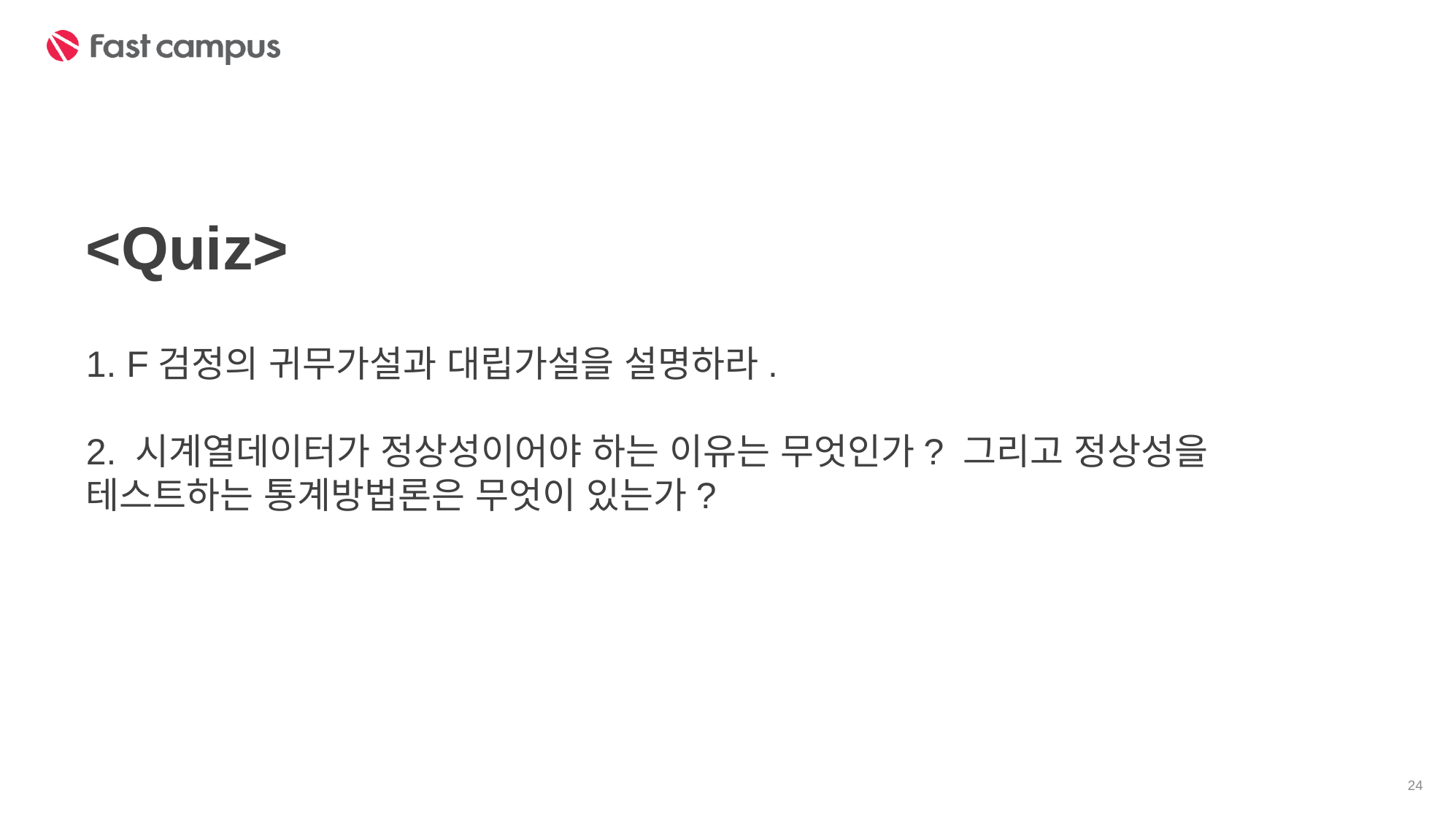

# <Quiz> 1. F검정의 귀무가설과 대립가설을 설명하라. 2. 시계열데이터가 정상성이어야 하는 이유는 무엇인가? 그리고 정상성을 테스트하는 통계방법론은 무엇이 있는가?
24